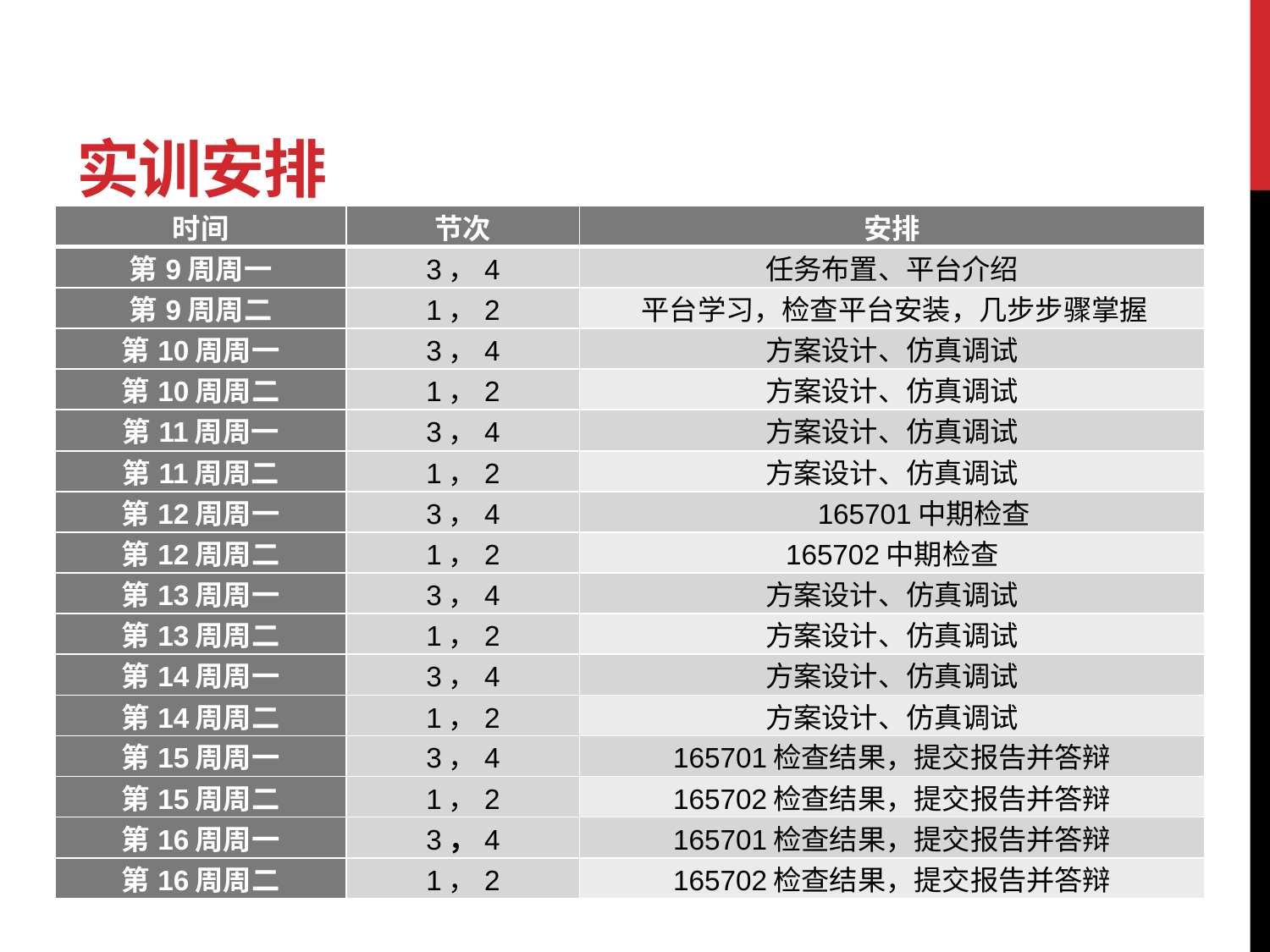

# 实训安排
| 时间 | 节次 | 安排 |
| --- | --- | --- |
| 第9周周一 | 3，4 | 任务布置、平台介绍 |
| 第9周周二 | 1，2 | 平台学习，检查平台安装，几步步骤掌握 |
| 第10周周一 | 3，4 | 方案设计、仿真调试 |
| 第10周周二 | 1，2 | 方案设计、仿真调试 |
| 第11周周一 | 3，4 | 方案设计、仿真调试 |
| 第11周周二 | 1，2 | 方案设计、仿真调试 |
| 第12周周一 | 3，4 | 165701中期检查 |
| 第12周周二 | 1，2 | 165702中期检查 |
| 第13周周一 | 3，4 | 方案设计、仿真调试 |
| 第13周周二 | 1，2 | 方案设计、仿真调试 |
| 第14周周一 | 3，4 | 方案设计、仿真调试 |
| 第14周周二 | 1，2 | 方案设计、仿真调试 |
| 第15周周一 | 3，4 | 165701检查结果，提交报告并答辩 |
| 第15周周二 | 1，2 | 165702检查结果，提交报告并答辩 |
| 第16周周一 | 3，4 | 165701检查结果，提交报告并答辩 |
| 第16周周二 | 1，2 | 165702检查结果，提交报告并答辩 |